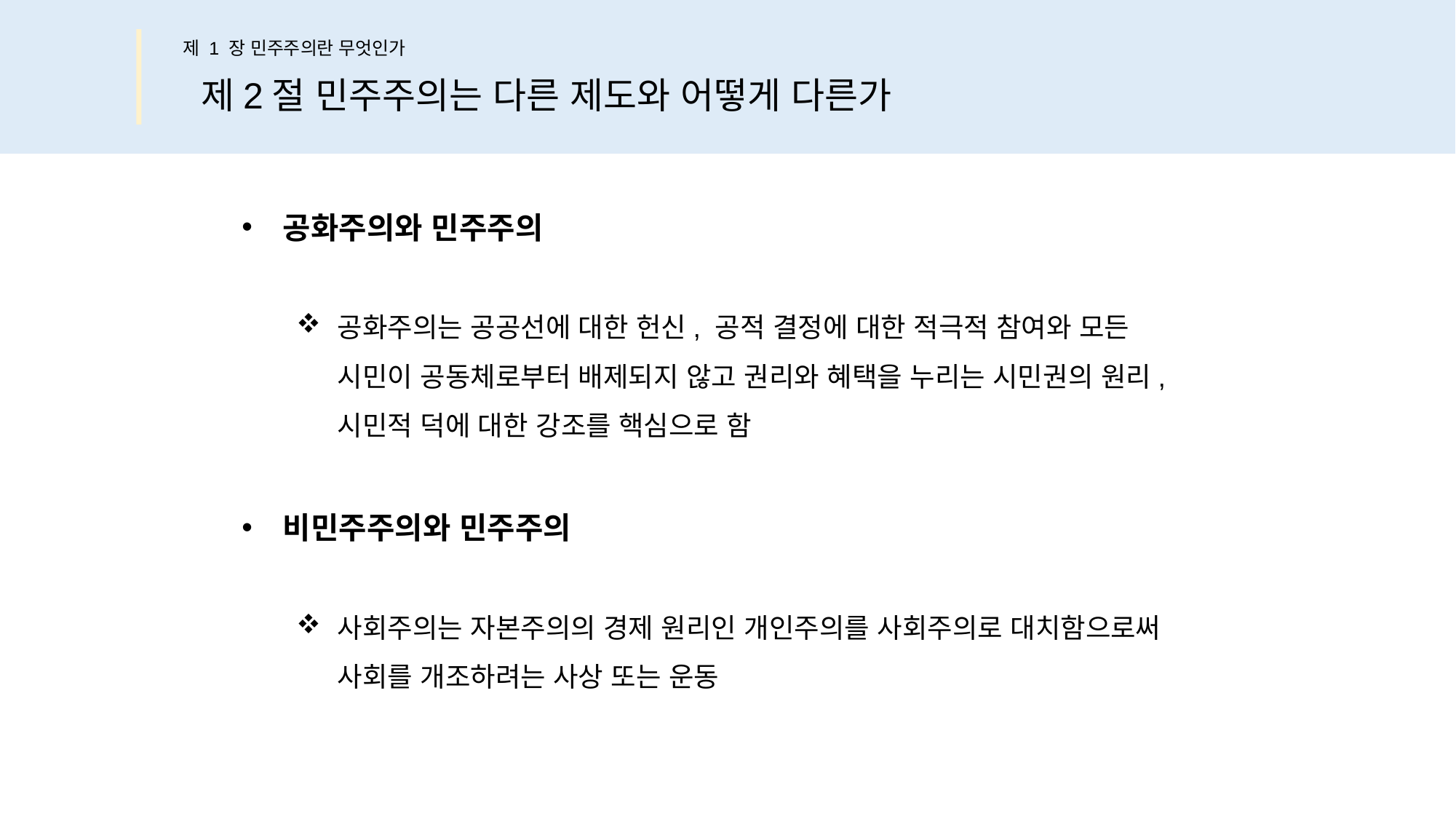

제 1 장 민주주의란 무엇인가
제2절 민주주의는 다른 제도와 어떻게 다른가
공화주의와 민주주의

공화주의는 공공선에 대한 헌신, 공적 결정에 대한 적극적 참여와 모든
시민이 공동체로부터 배제되지 않고 권리와 혜택을 누리는 시민권의 원리,
시민적 덕에 대한 강조를 핵심으로 함

비민주주의와 민주주의

사회주의는 자본주의의 경제 원리인 개인주의를 사회주의로 대치함으로써
사회를 개조하려는 사상 또는 운동